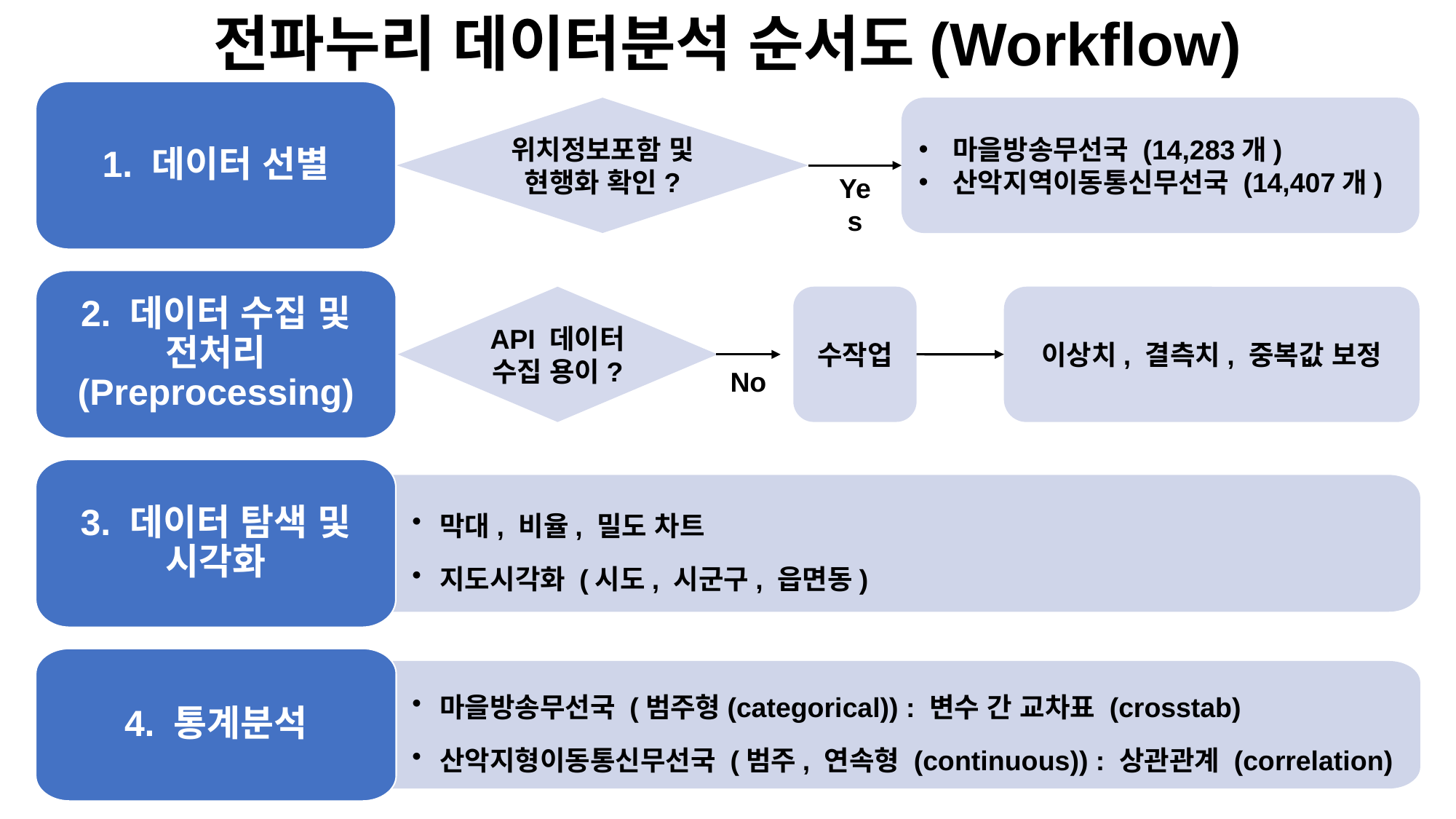

전파누리 데이터분석 순서도(Workflow)
1. 데이터 선별
위치정보포함 및 현행화 확인?
마을방송무선국 (14,283개)
산악지역이동통신무선국 (14,407개)
Yes
2. 데이터 수집 및 전처리 (Preprocessing)
수작업
API 데이터 수집 용이?
이상치, 결측치, 중복값 보정
No
3. 데이터 탐색 및 시각화
 막대, 비율, 밀도 차트
 지도시각화 (시도, 시군구, 읍면동)
4. 통계분석
 마을방송무선국 (범주형(categorical)) : 변수 간 교차표 (crosstab)
 산악지형이동통신무선국 (범주, 연속형 (continuous)) : 상관관계 (correlation)